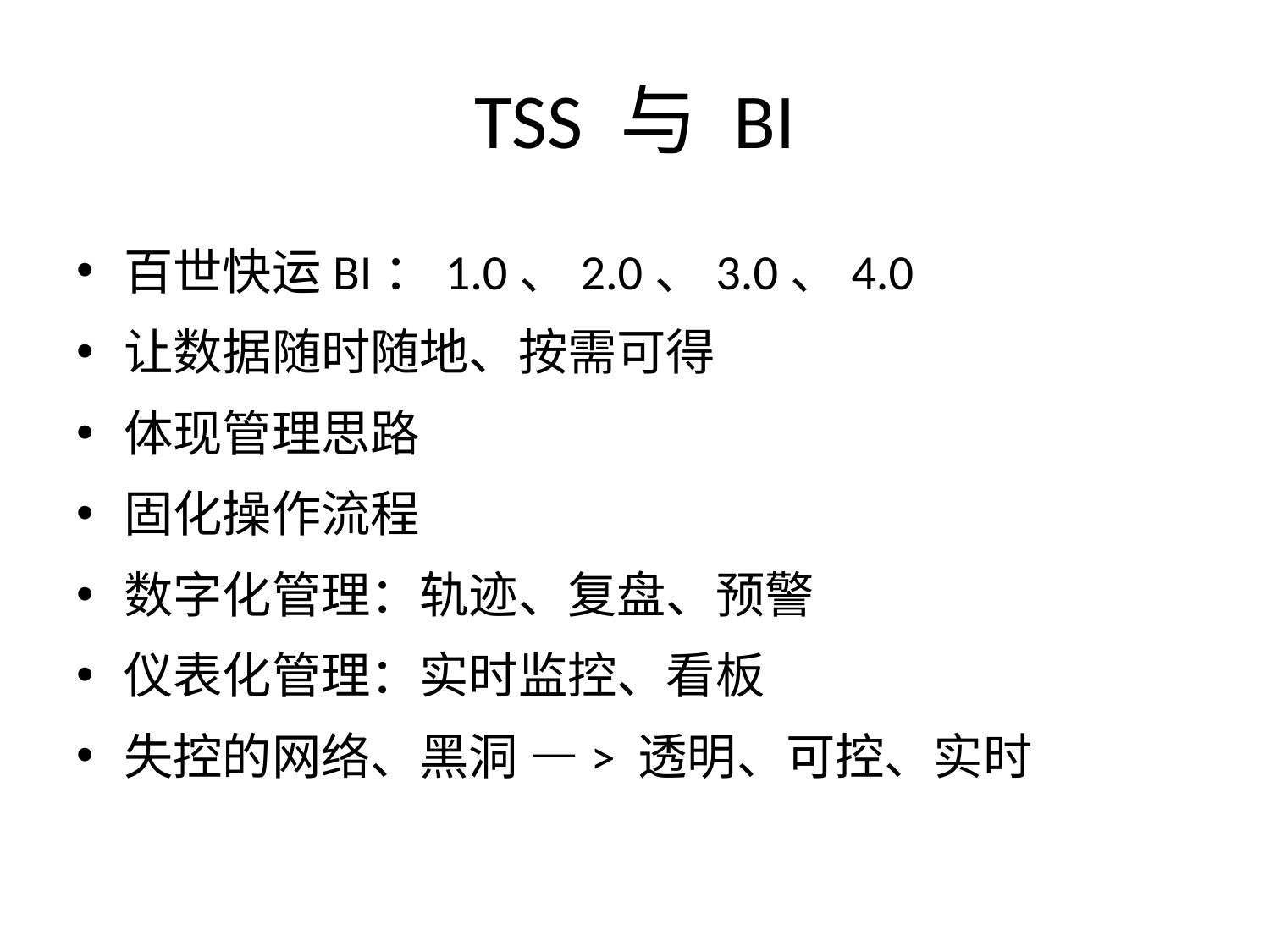

# TSS 与 BI
百世快运BI：1.0、2.0、3.0、4.0
让数据随时随地、按需可得
体现管理思路
固化操作流程
数字化管理：轨迹、复盘、预警
仪表化管理：实时监控、看板
失控的网络、黑洞 —> 透明、可控、实时